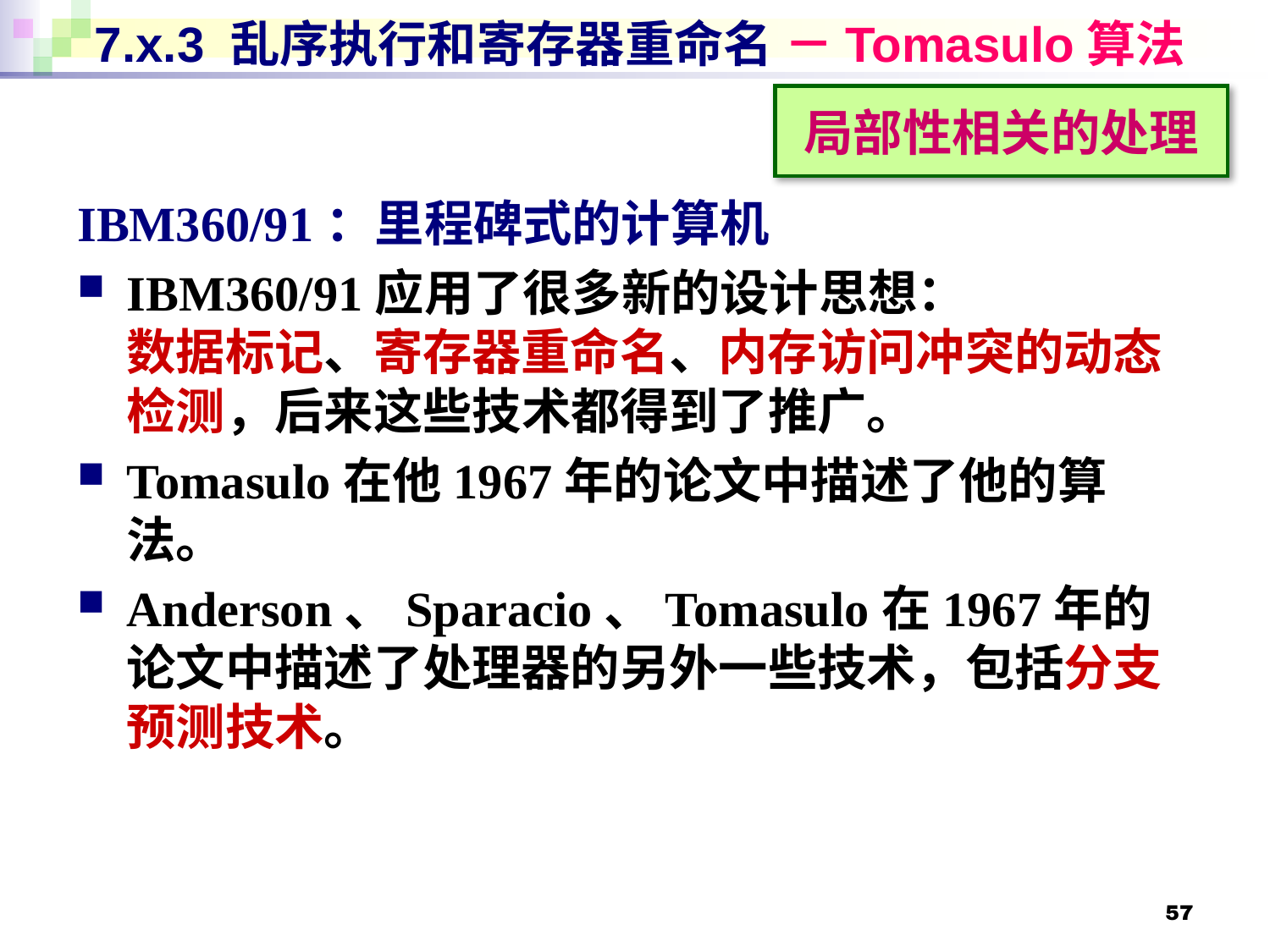

# 7.x.3 乱序执行和寄存器重命名 －Tomasulo算法
局部性相关的处理
IBM360/91：里程碑式的计算机
IBM360/91应用了很多新的设计思想：
数据标记、寄存器重命名、内存访问冲突的动态检测，后来这些技术都得到了推广。
Tomasulo在他1967年的论文中描述了他的算法。
Anderson、Sparacio、Tomasulo在1967年的论文中描述了处理器的另外一些技术，包括分支预测技术。
57